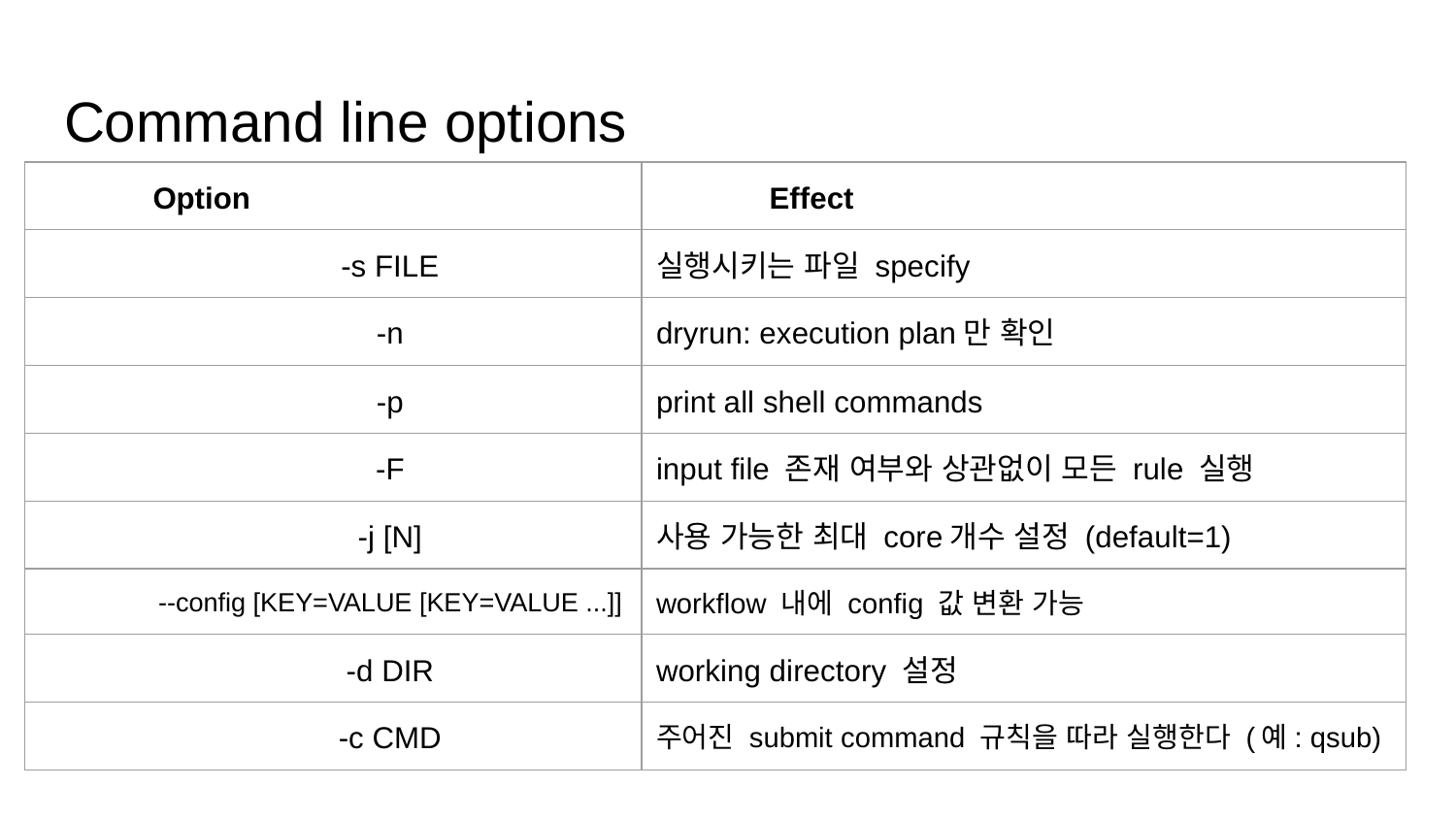

# Command line options
| Option | Effect |
| --- | --- |
| -s FILE | 실행시키는 파일 specify |
| -n | dryrun: execution plan만 확인 |
| -p | print all shell commands |
| -F | input file 존재 여부와 상관없이 모든 rule 실행 |
| -j [N] | 사용 가능한 최대 core개수 설정 (default=1) |
| --config [KEY=VALUE [KEY=VALUE ...]] | workflow 내에 config 값 변환 가능 |
| -d DIR | working directory 설정 |
| -c CMD | 주어진 submit command 규칙을 따라 실행한다 (예: qsub) |